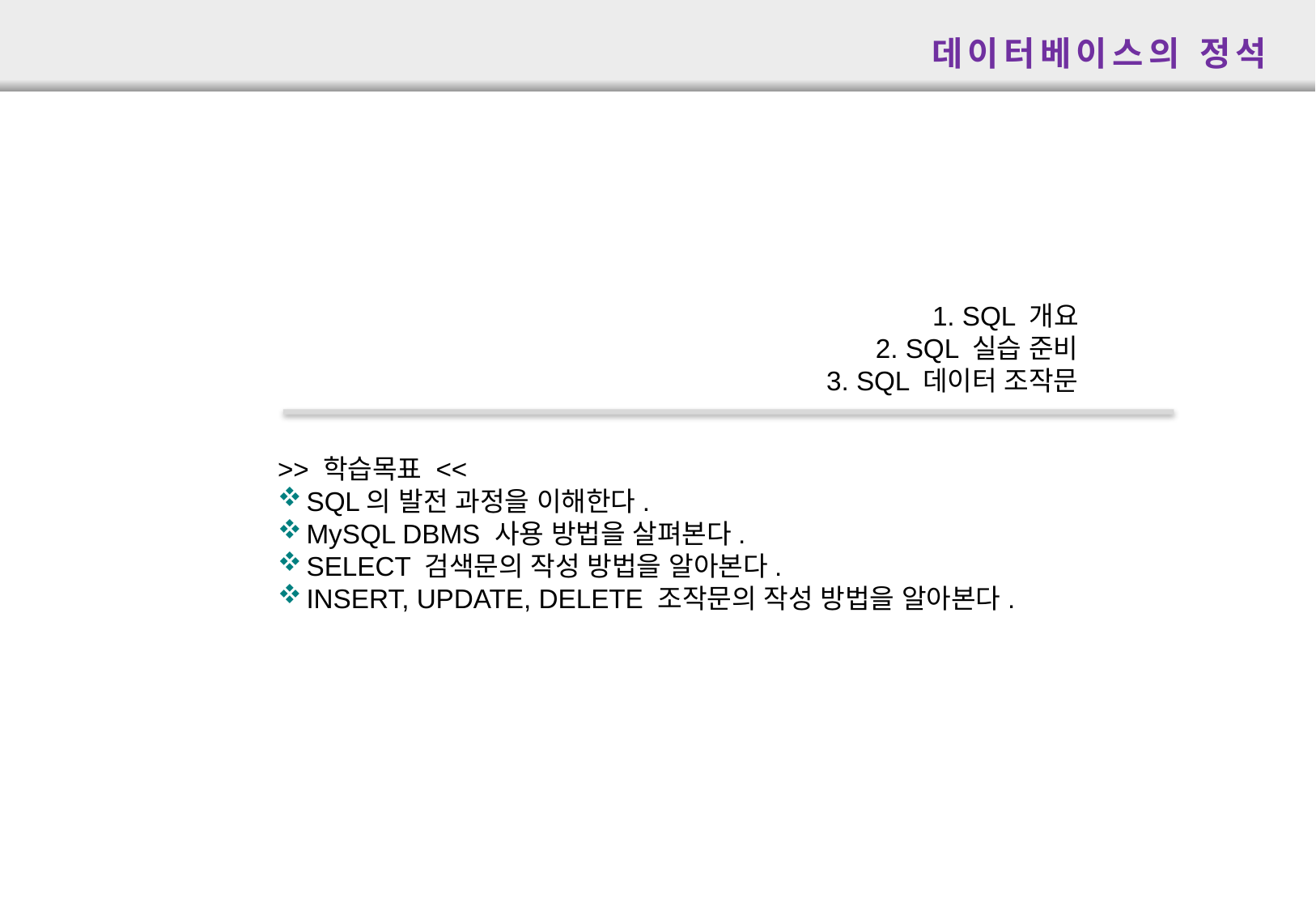

데이터베이스의 정석
1. SQL 개요
2. SQL 실습 준비
3. SQL 데이터 조작문

>> 학습목표 <<
SQL의 발전 과정을 이해한다.
MySQL DBMS 사용 방법을 살펴본다.
SELECT 검색문의 작성 방법을 알아본다.
INSERT, UPDATE, DELETE 조작문의 작성 방법을 알아본다.